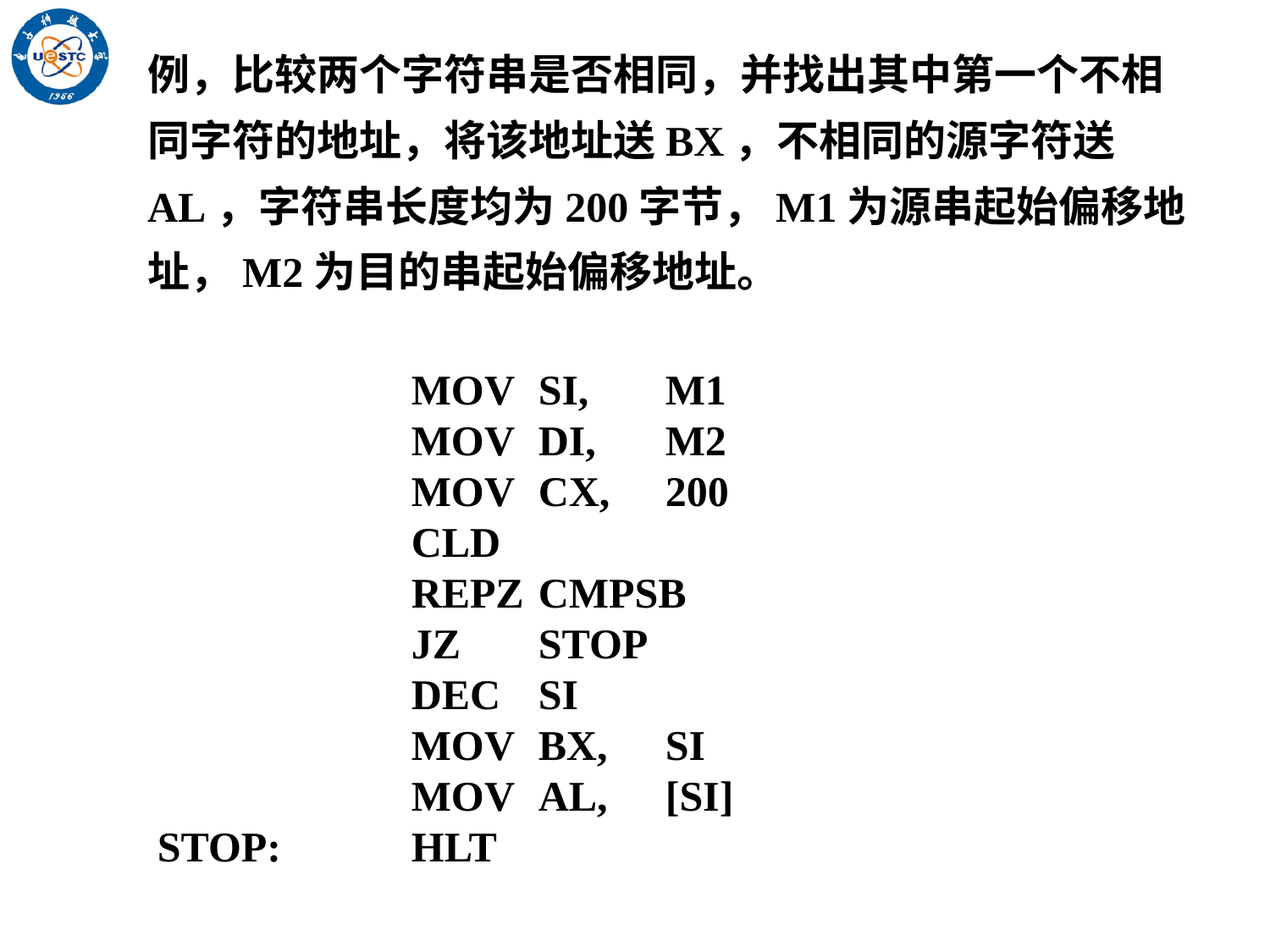

例，比较两个字符串是否相同，并找出其中第一个不相同字符的地址，将该地址送BX，不相同的源字符送AL，字符串长度均为200字节，M1为源串起始偏移地址，M2为目的串起始偏移地址。
		MOV	SI,	M1
		MOV	DI,	M2
		MOV	CX,	200
		CLD
		REPZ	CMPSB
		JZ	STOP
		DEC	SI
		MOV	BX,	SI
		MOV	AL,	[SI]
STOP:		HLT